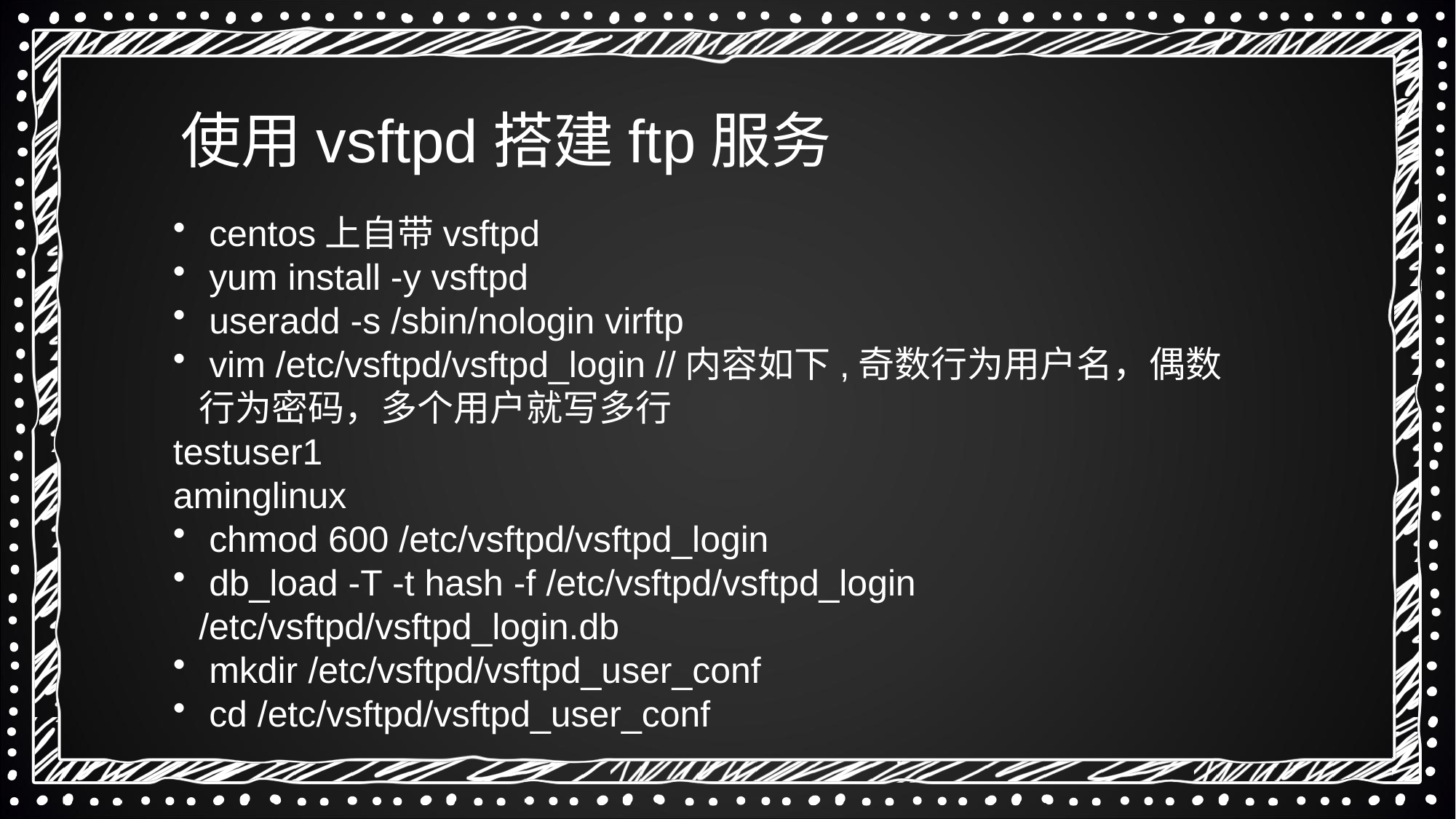

使用vsftpd搭建ftp服务
 centos上自带vsftpd
 yum install -y vsftpd
 useradd -s /sbin/nologin virftp
 vim /etc/vsftpd/vsftpd_login //内容如下,奇数行为用户名，偶数行为密码，多个用户就写多行
testuser1
aminglinux
 chmod 600 /etc/vsftpd/vsftpd_login
 db_load -T -t hash -f /etc/vsftpd/vsftpd_login /etc/vsftpd/vsftpd_login.db
 mkdir /etc/vsftpd/vsftpd_user_conf
 cd /etc/vsftpd/vsftpd_user_conf